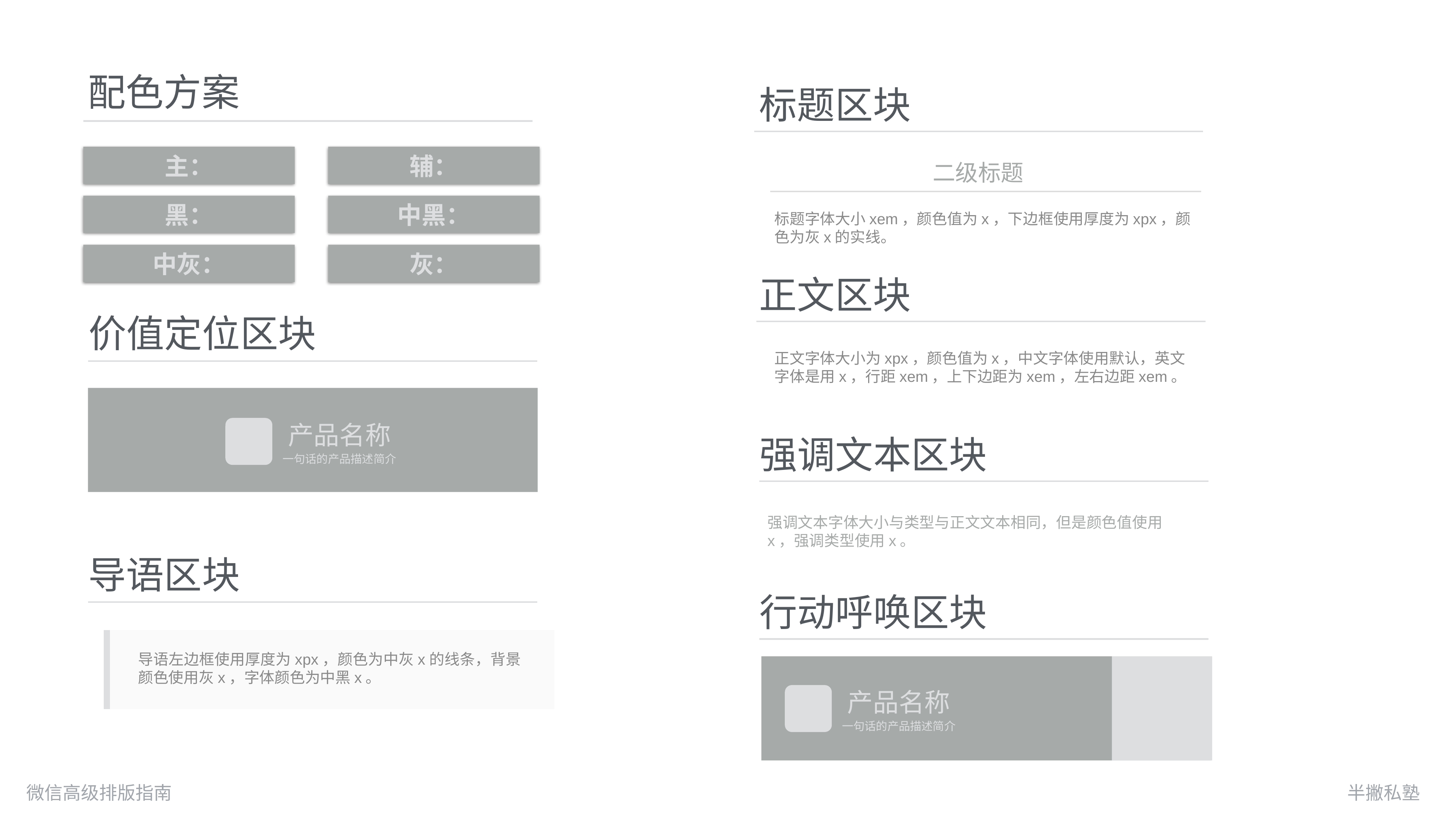

配色方案
标题区块

主：
辅：
二级标题

黑：
中黑：
标题字体大小xem，颜色值为x，下边框使用厚度为xpx，颜色为灰x的实线。
中灰：
灰：
正文区块
价值定位区块

正文字体大小为xpx，颜色值为x，中文字体使用默认，英文字体是用x，行距xem，上下边距为xem，左右边距xem。

产品名称

强调文本区块
一句话的产品描述简介

强调文本字体大小与类型与正文文本相同，但是颜色值使用x，强调类型使用x。
导语区块
行动呼唤区块

导语左边框使用厚度为xpx，颜色为中灰x的线条，背景颜色使用灰x，字体颜色为中黑x。

产品名称

一句话的产品描述简介